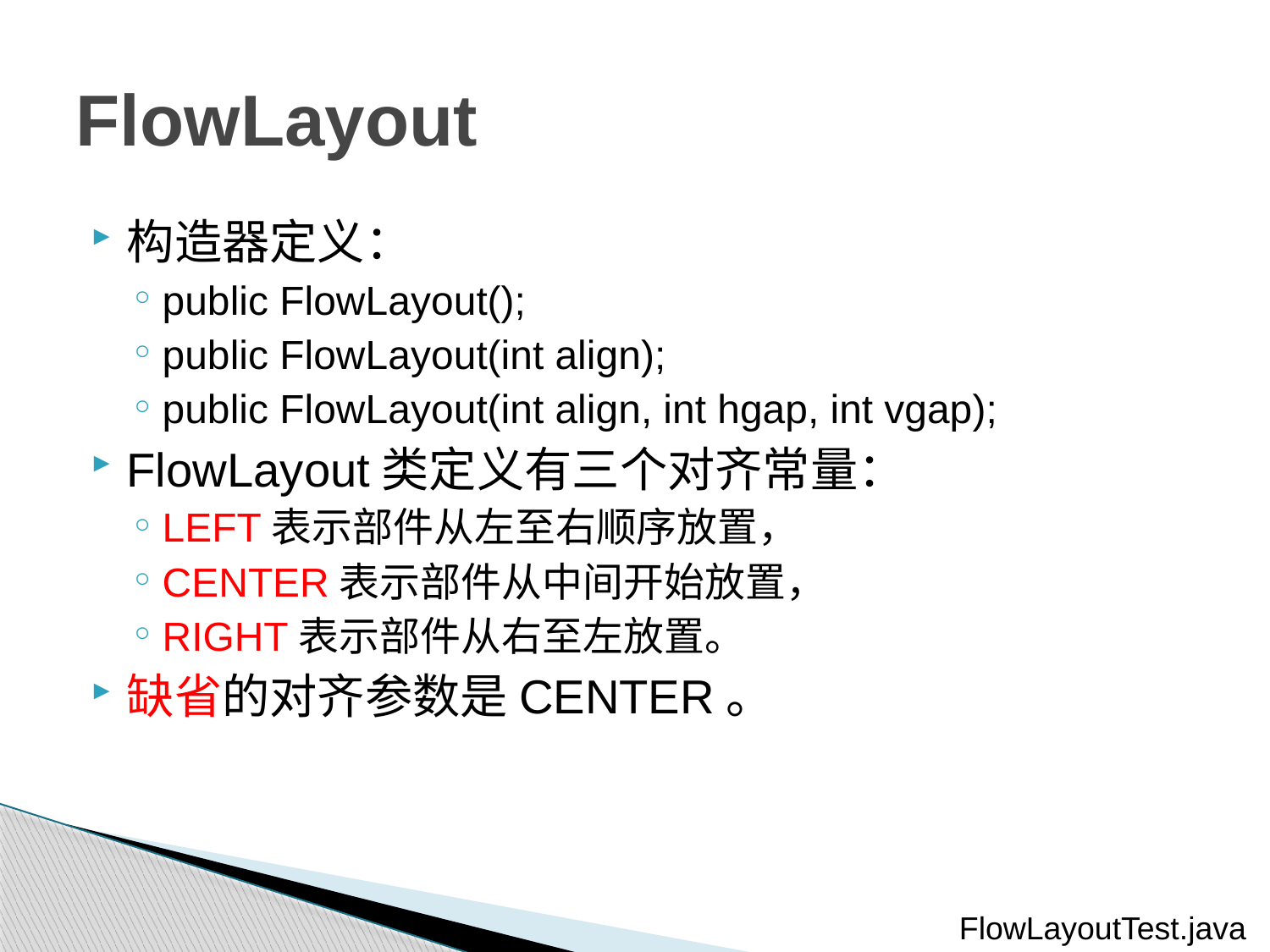

# FlowLayout
构造器定义：
public FlowLayout();
public FlowLayout(int align);
public FlowLayout(int align, int hgap, int vgap);
FlowLayout类定义有三个对齐常量：
LEFT表示部件从左至右顺序放置，
CENTER表示部件从中间开始放置，
RIGHT表示部件从右至左放置。
缺省的对齐参数是CENTER。
FlowLayoutTest.java